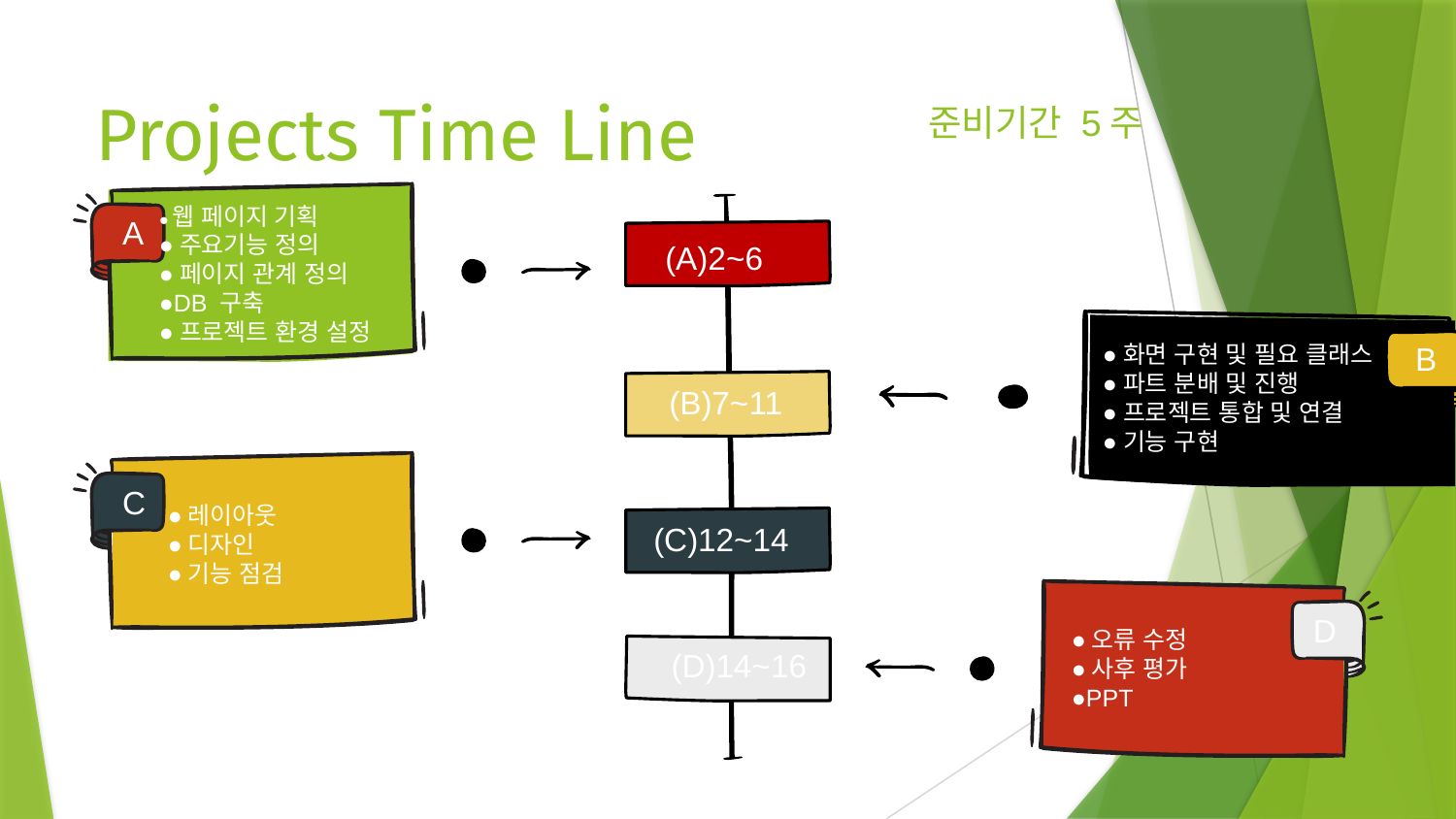

# Projects Time Line
준비기간 5주

A

●웹 페이지 기획
●주요기능 정의
●페이지 관계 정의
●DB 구축
●프로젝트 환경 설정

(A)2~6

     ●화면 구현 및 필요 클래스
     ●파트 분배 및 진행
     ●프로젝트 통합 및 연결
     ●기능 구현

B

(B)7~11

●레이아웃
●디자인
●기능 점검
C
(C)12~14

D
●오류 수정
●사후 평가
●PPT

(D)14~16